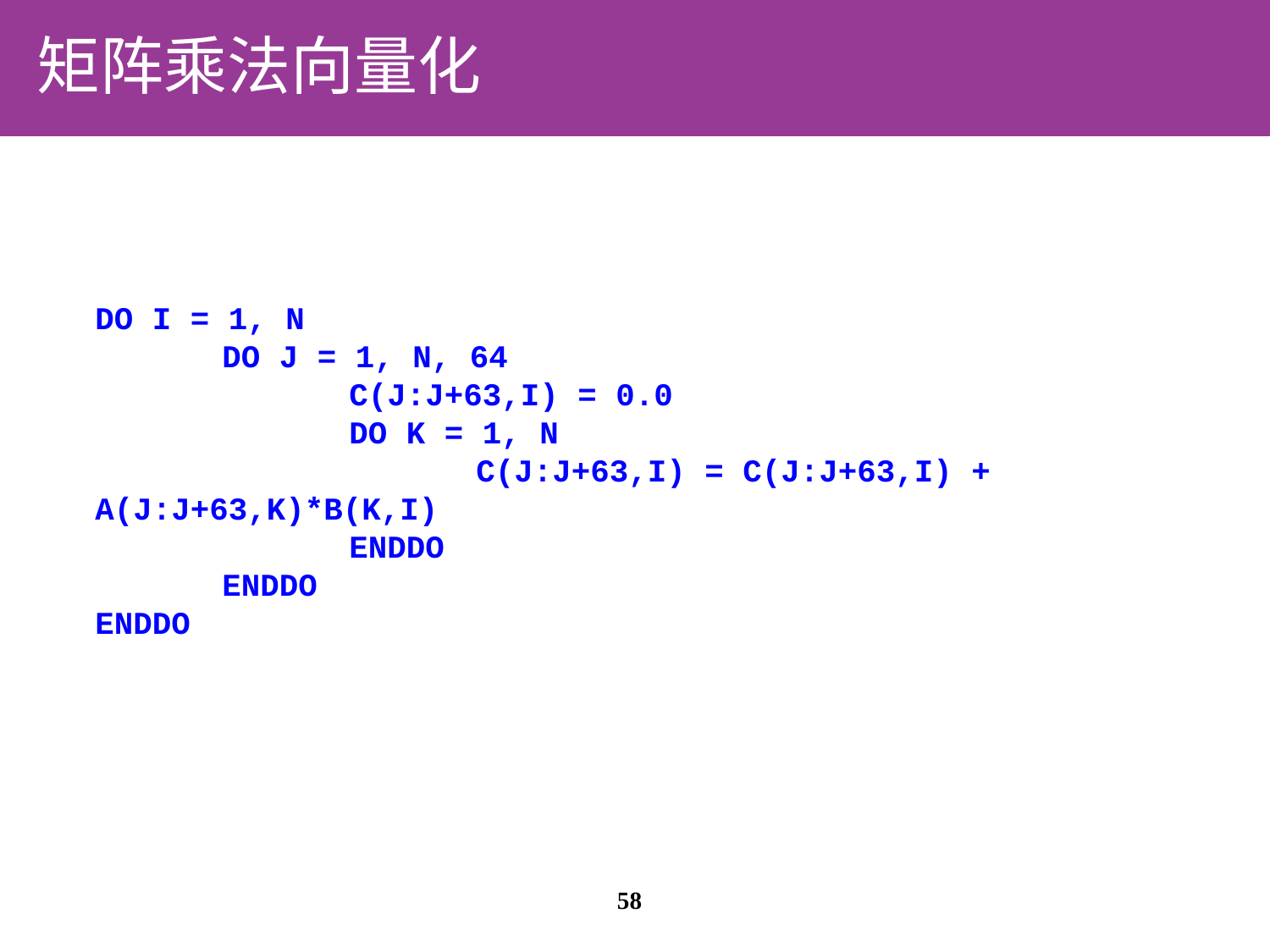

# 矩阵乘法向量化
DO I = 1, N
	DO J = 1, N, 64
		C(J:J+63,I) = 0.0
		DO K = 1, N
			C(J:J+63,I) = C(J:J+63,I) + A(J:J+63,K)*B(K,I)
		ENDDO
	ENDDO
ENDDO
58